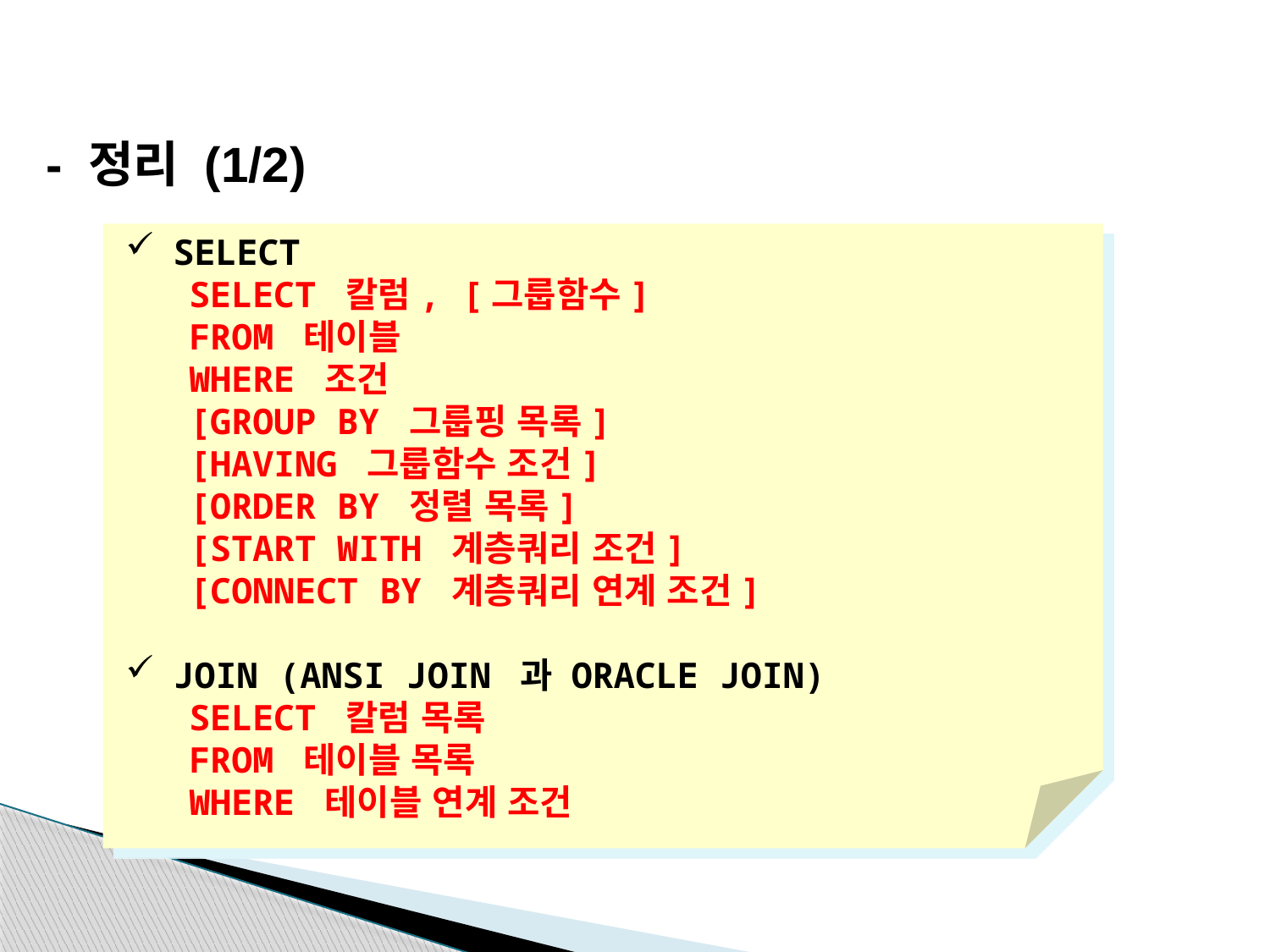

- 정리 (1/2)
SELECT
   SELECT 칼럼, [그룹함수]
   FROM 테이블
   WHERE 조건
   [GROUP BY 그룹핑 목록]
   [HAVING 그룹함수 조건]
   [ORDER BY 정렬 목록]
   [START WITH 계층쿼리 조건]
   [CONNECT BY 계층쿼리 연계 조건]

JOIN (ANSI JOIN 과 ORACLE JOIN)
   SELECT 칼럼 목록
   FROM 테이블 목록
   WHERE 테이블 연계 조건